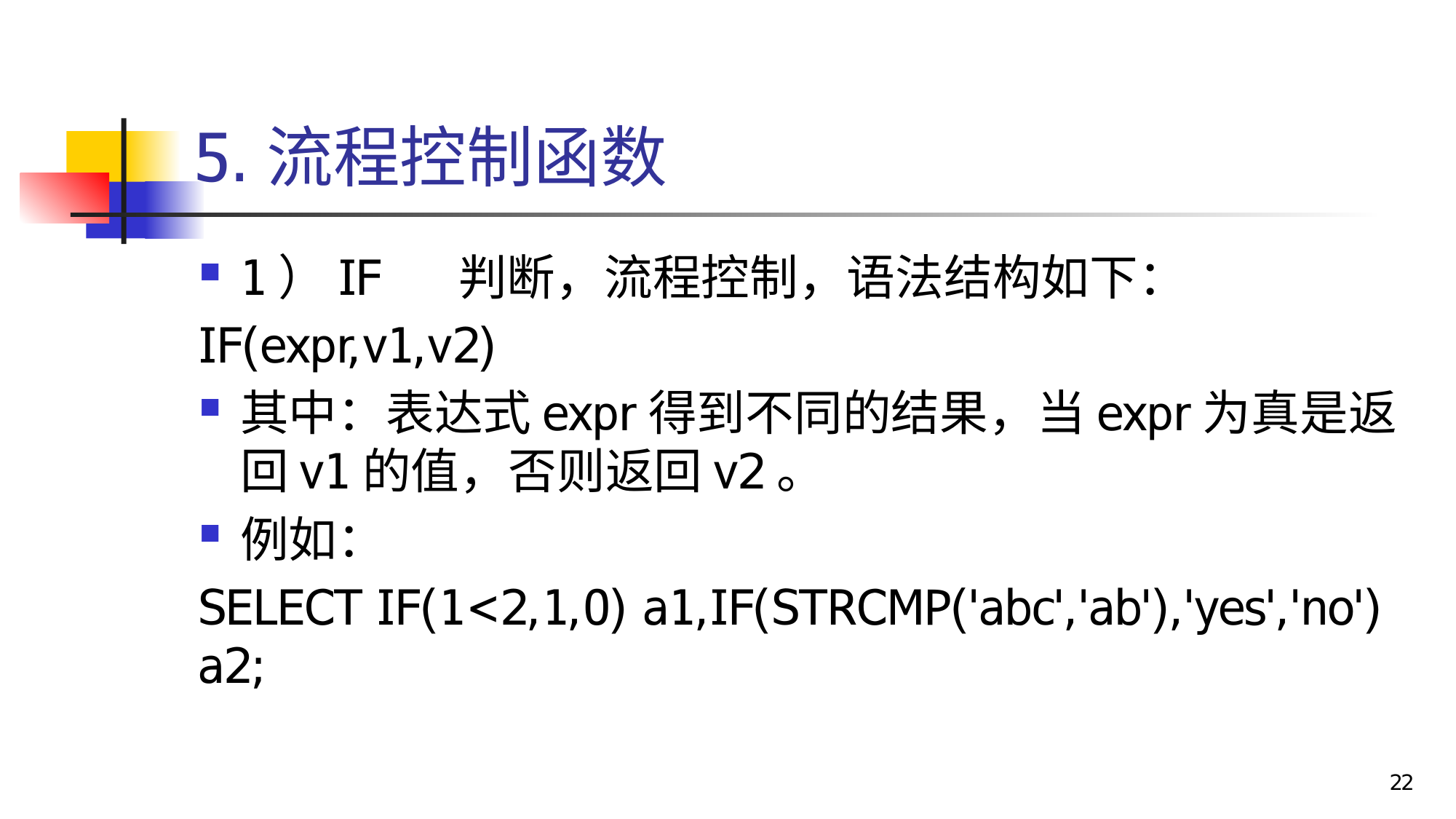

# 5.流程控制函数
1）IF	判断，流程控制，语法结构如下：
IF(expr,v1,v2)
其中：表达式expr得到不同的结果，当expr为真是返回v1的值，否则返回v2。
例如：
SELECT IF(1<2,1,0) a1,IF(STRCMP('abc','ab'),'yes','no') a2;

22